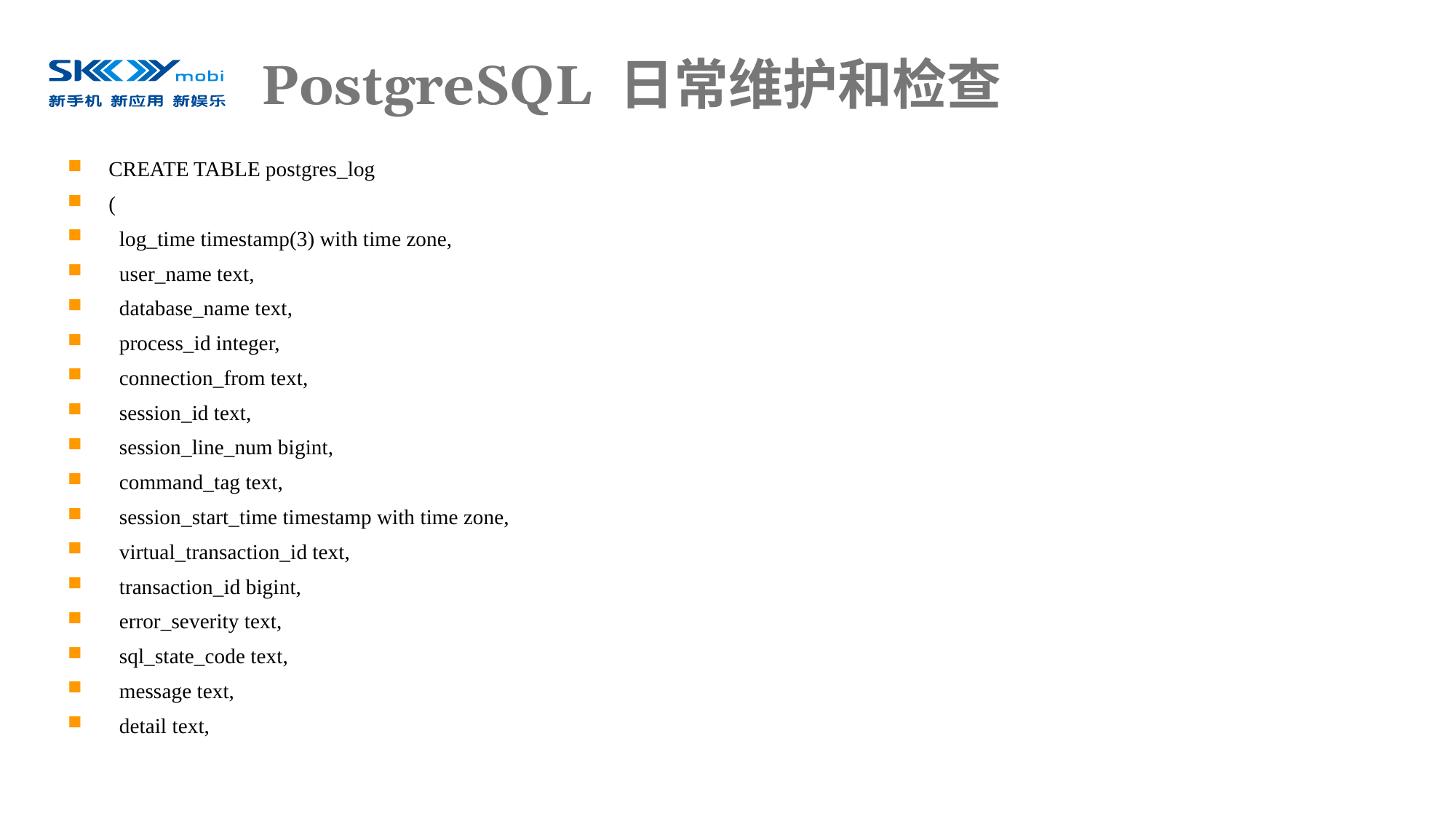

# PostgreSQL 日常维护和检查
CREATE TABLE postgres_log
(
  log_time timestamp(3) with time zone,
  user_name text,
  database_name text,
  process_id integer,
  connection_from text,
  session_id text,
  session_line_num bigint,
  command_tag text,
  session_start_time timestamp with time zone,
  virtual_transaction_id text,
  transaction_id bigint,
  error_severity text,
  sql_state_code text,
  message text,
  detail text,